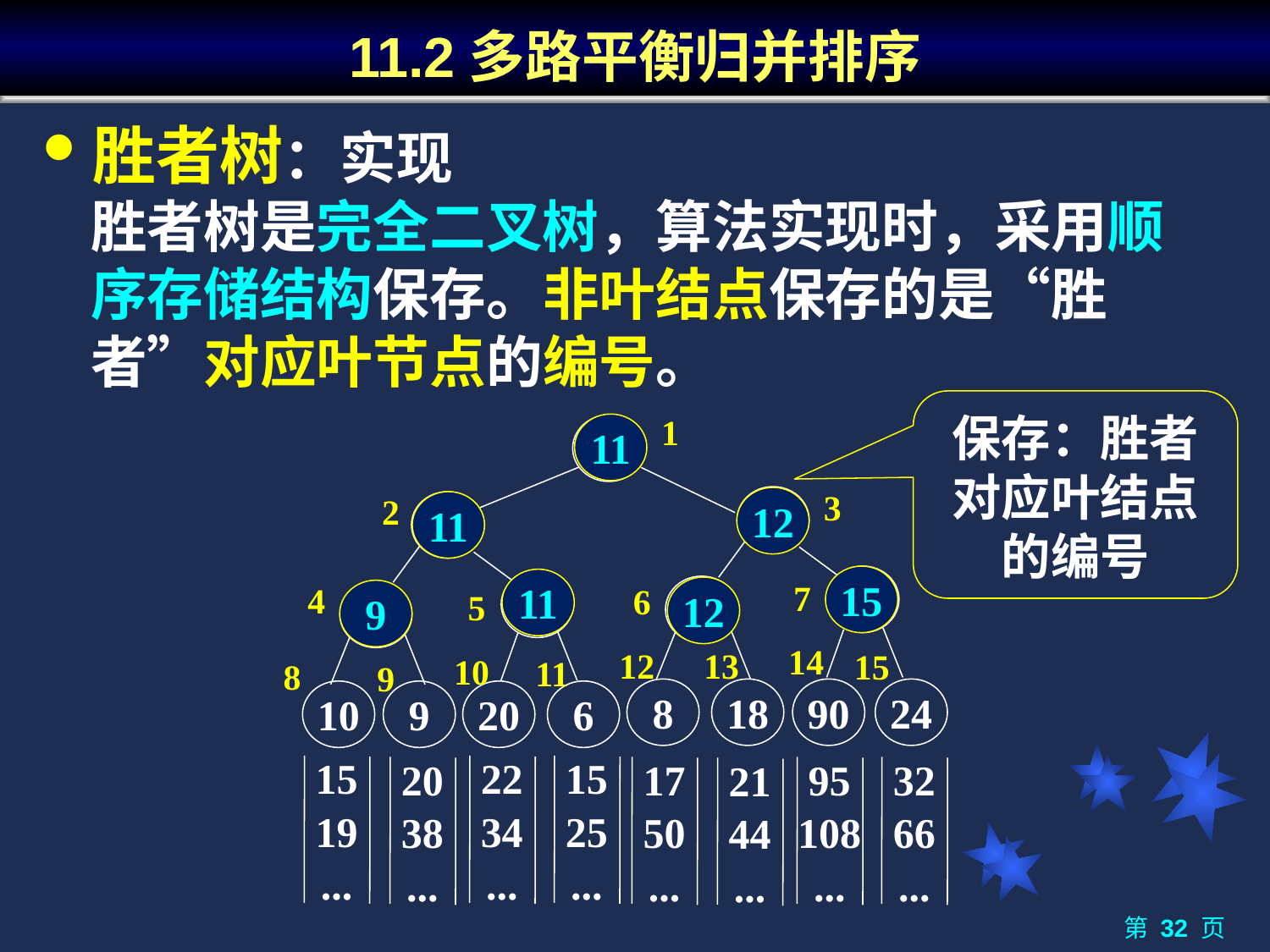

# 11.2多路平衡归并排序
胜者树：实现
	胜者树是完全二叉树，算法实现时，采用顺序存储结构保存。非叶结点保存的是“胜者”对应叶节点的编号。
保存：胜者对应叶结点的编号
1
11
6

3
2
8
6

12
11
24
6
8
9

15
11
7
4
6
12
5
9
14
12
13
15
10
11
8
9
8
18
90
24
10
9
20
6
15
19
...
22
34
...
15
25
...
20
38
...
17
50
...
95
108
...
32
66
...
21
44
...
第 32 页